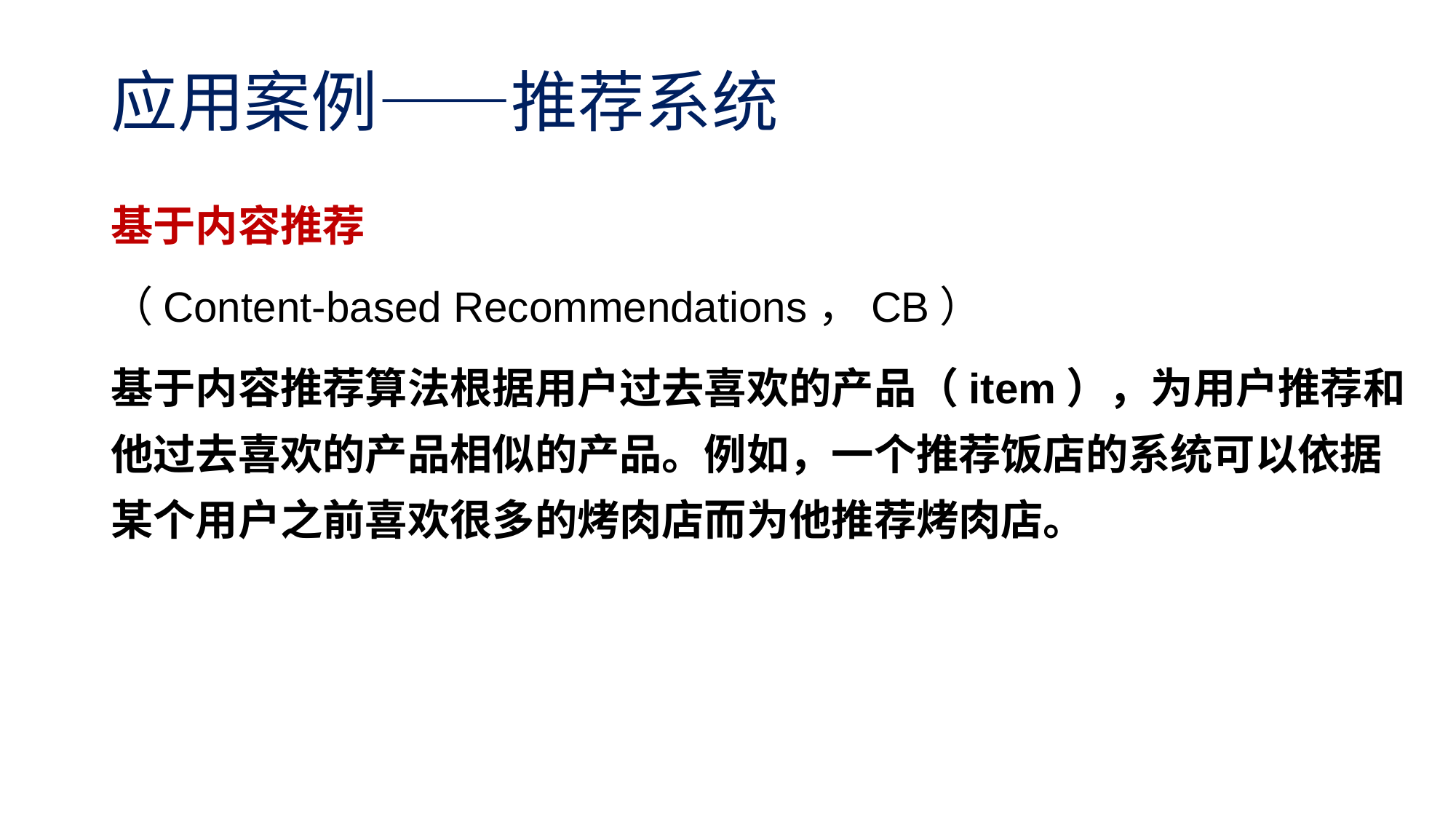

# 应用案例——推荐系统
基于内容推荐
（Content-based Recommendations，CB）
基于内容推荐算法根据用户过去喜欢的产品（item），为用户推荐和他过去喜欢的产品相似的产品。例如，一个推荐饭店的系统可以依据某个用户之前喜欢很多的烤肉店而为他推荐烤肉店。